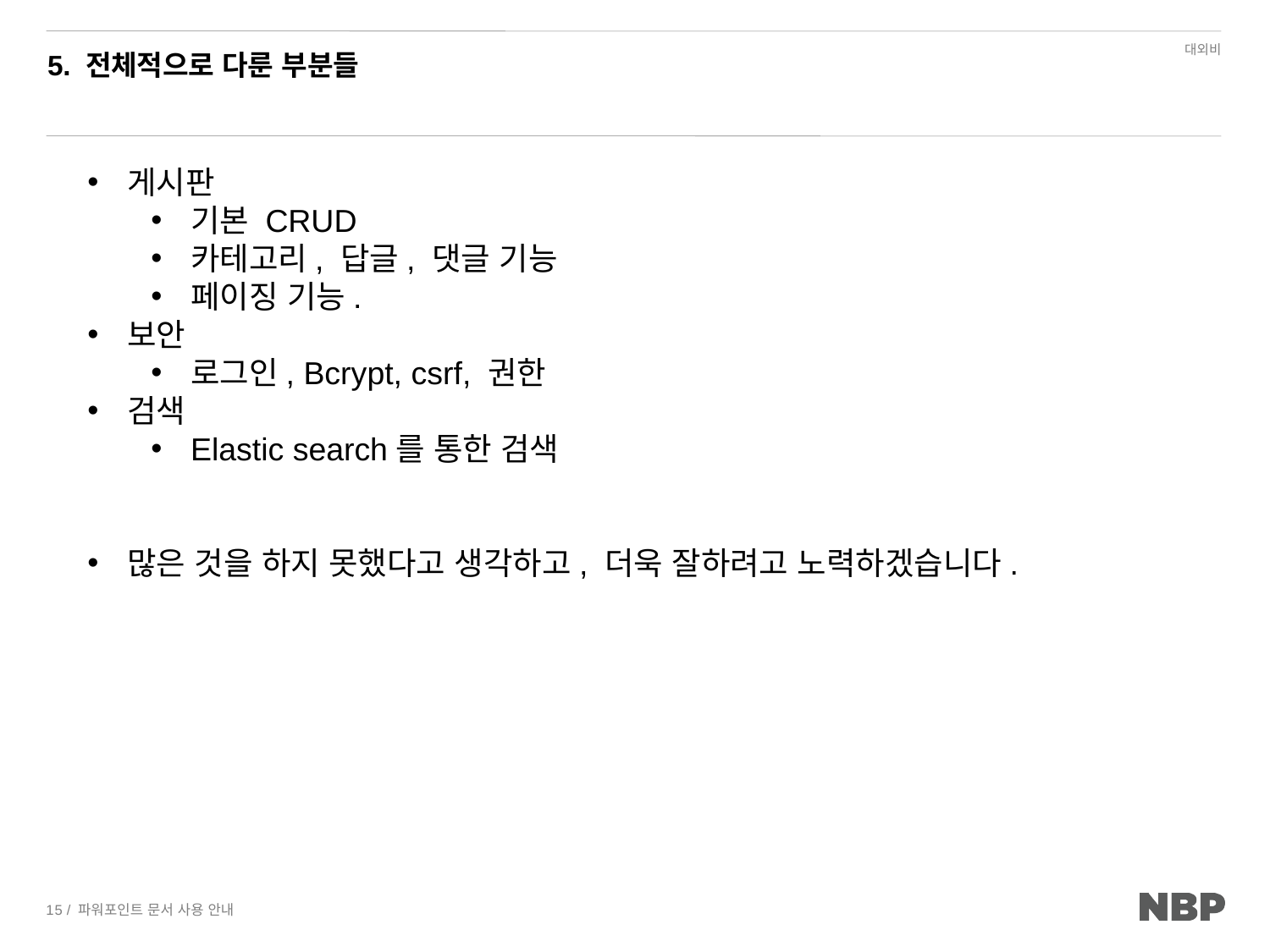

# 5. 전체적으로 다룬 부분들
게시판
기본 CRUD
카테고리, 답글, 댓글 기능
페이징 기능.
보안
로그인, Bcrypt, csrf, 권한
검색
Elastic search를 통한 검색

많은 것을 하지 못했다고 생각하고, 더욱 잘하려고 노력하겠습니다.